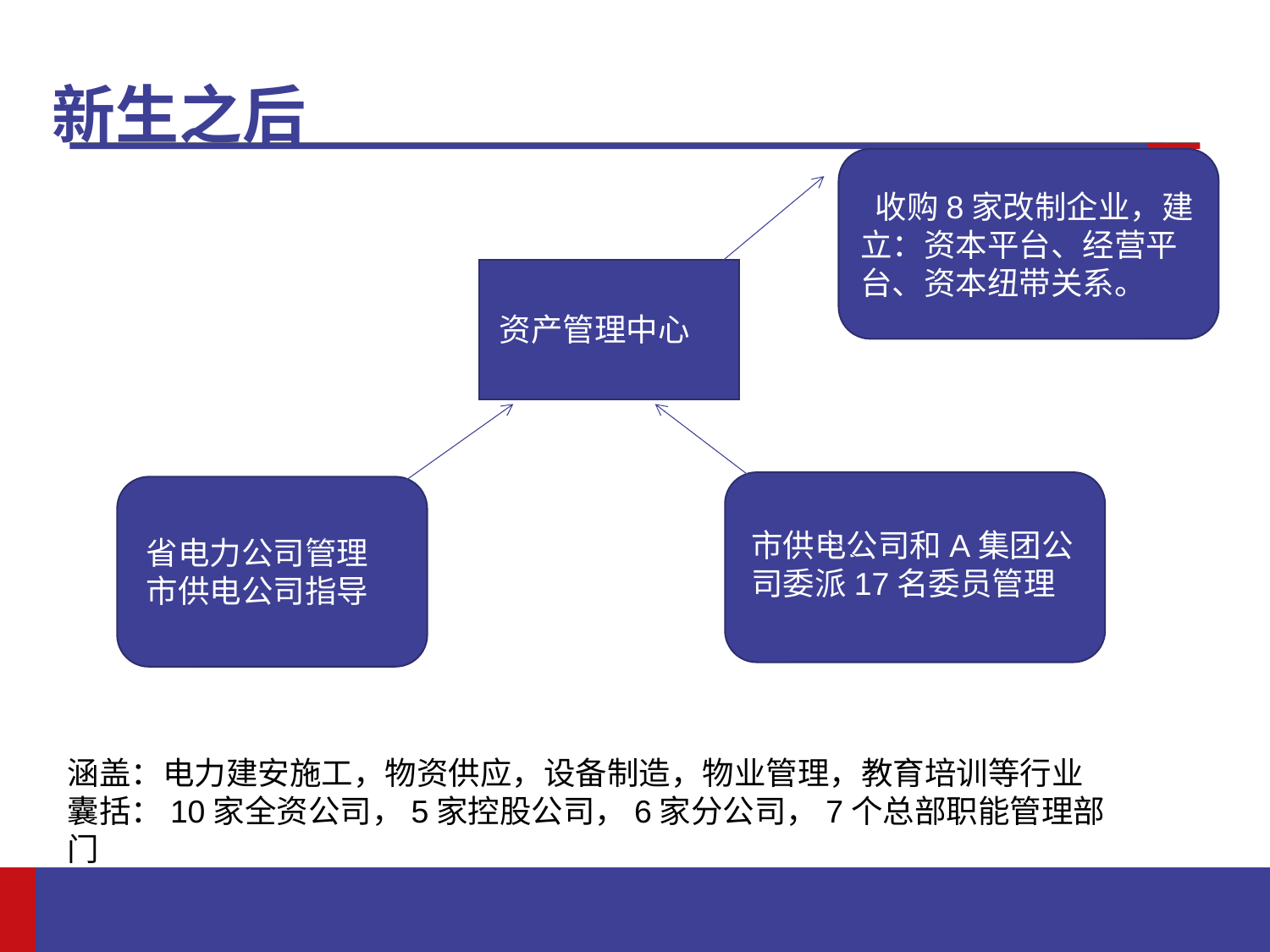

# 新生之后

 收购8家改制企业，建立：资本平台、经营平台、资本纽带关系。

资产管理中心

市供电公司和A集团公司委派17名委员管理
省电力公司管理
市供电公司指导
涵盖：电力建安施工，物资供应，设备制造，物业管理，教育培训等行业
囊括：10家全资公司，5家控股公司，6家分公司，7个总部职能管理部门